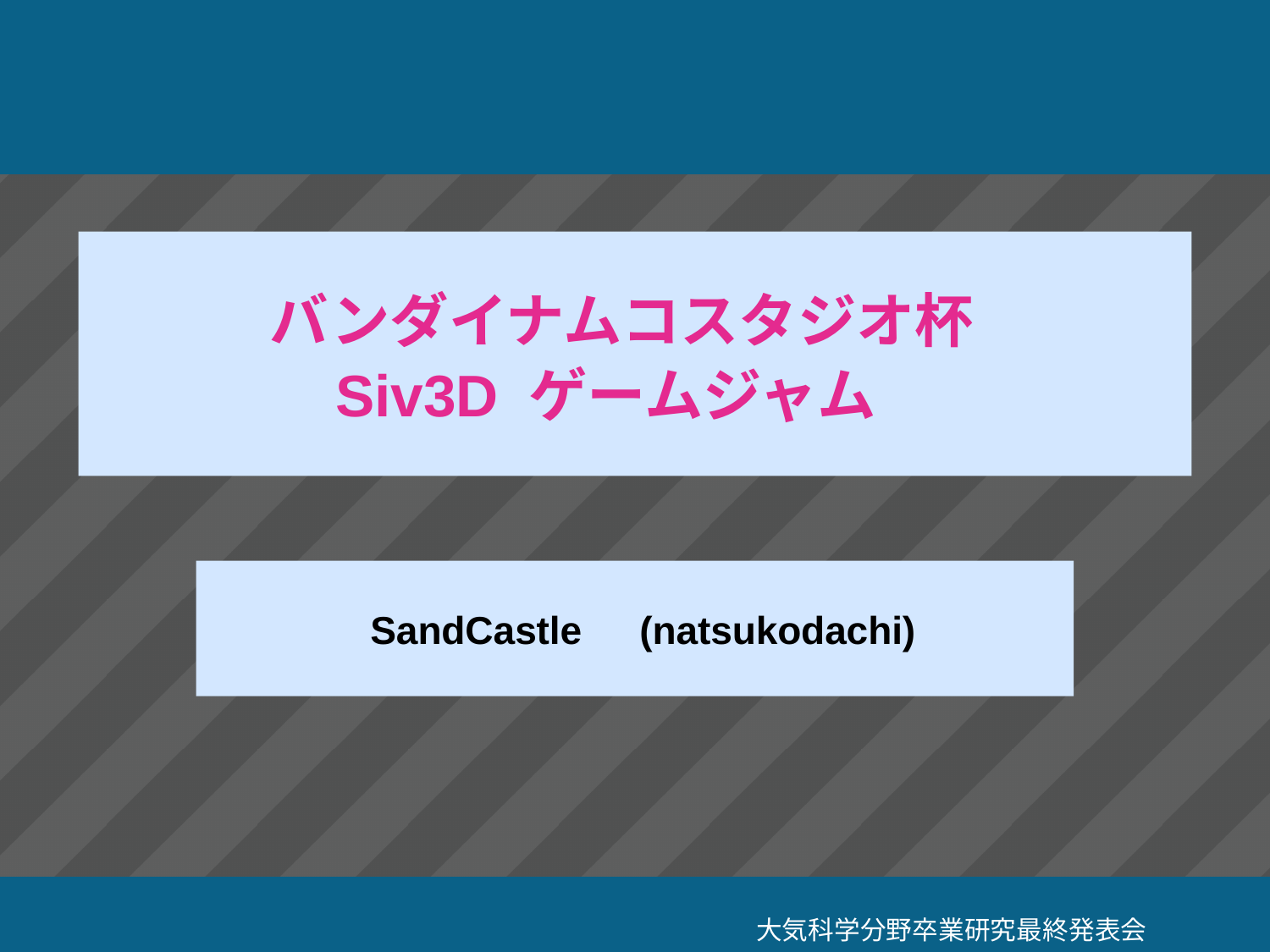

# バンダイナムコスタジオ杯 Siv3D ゲームジャム
SandCastle　(natsukodachi)
大気科学分野卒業研究最終発表会